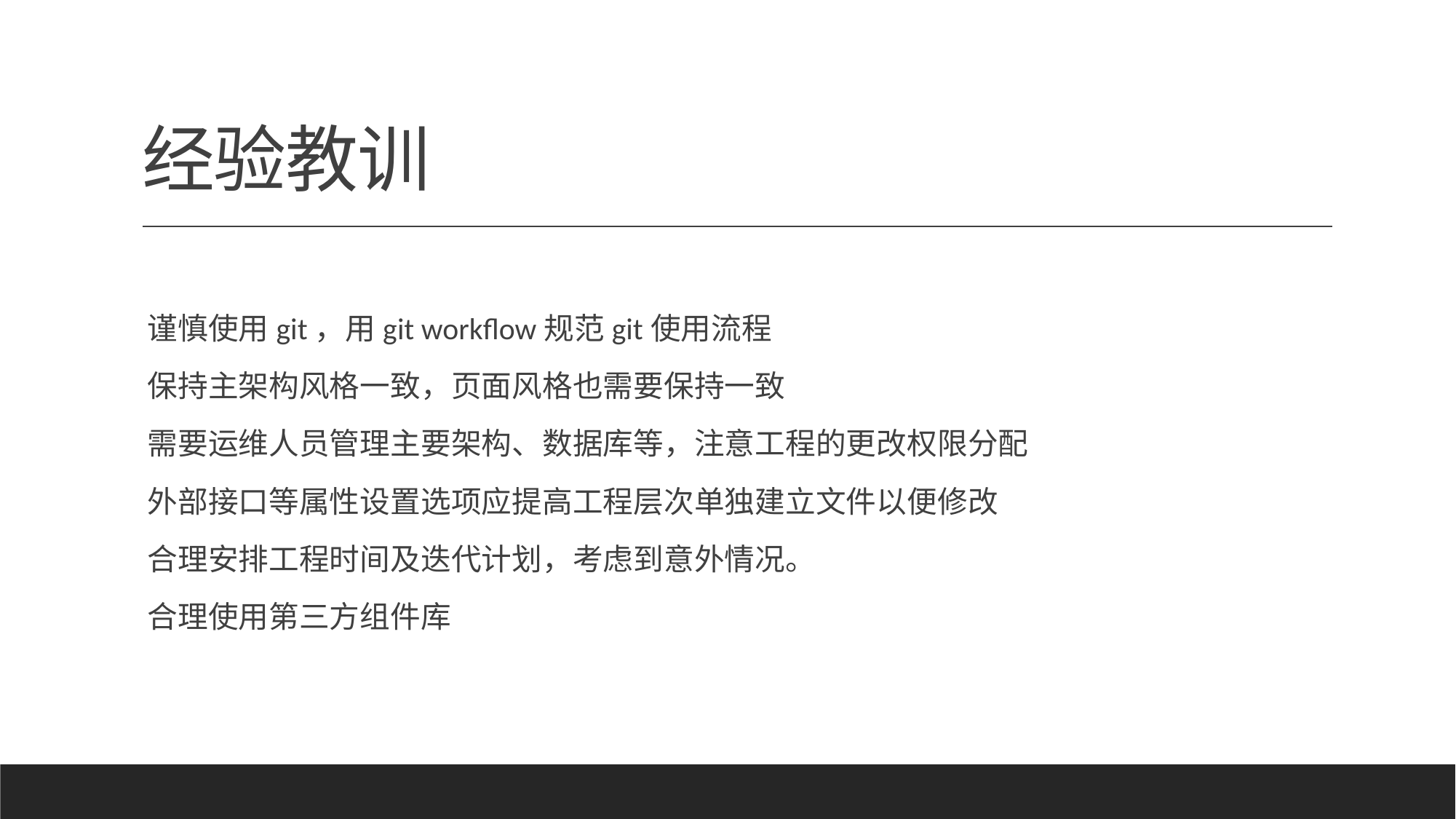

# 经验教训

谨慎使用git，用git workflow规范git使用流程
保持主架构风格一致，页面风格也需要保持一致
需要运维人员管理主要架构、数据库等，注意工程的更改权限分配
外部接口等属性设置选项应提高工程层次单独建立文件以便修改
合理安排工程时间及迭代计划，考虑到意外情况。
合理使用第三方组件库